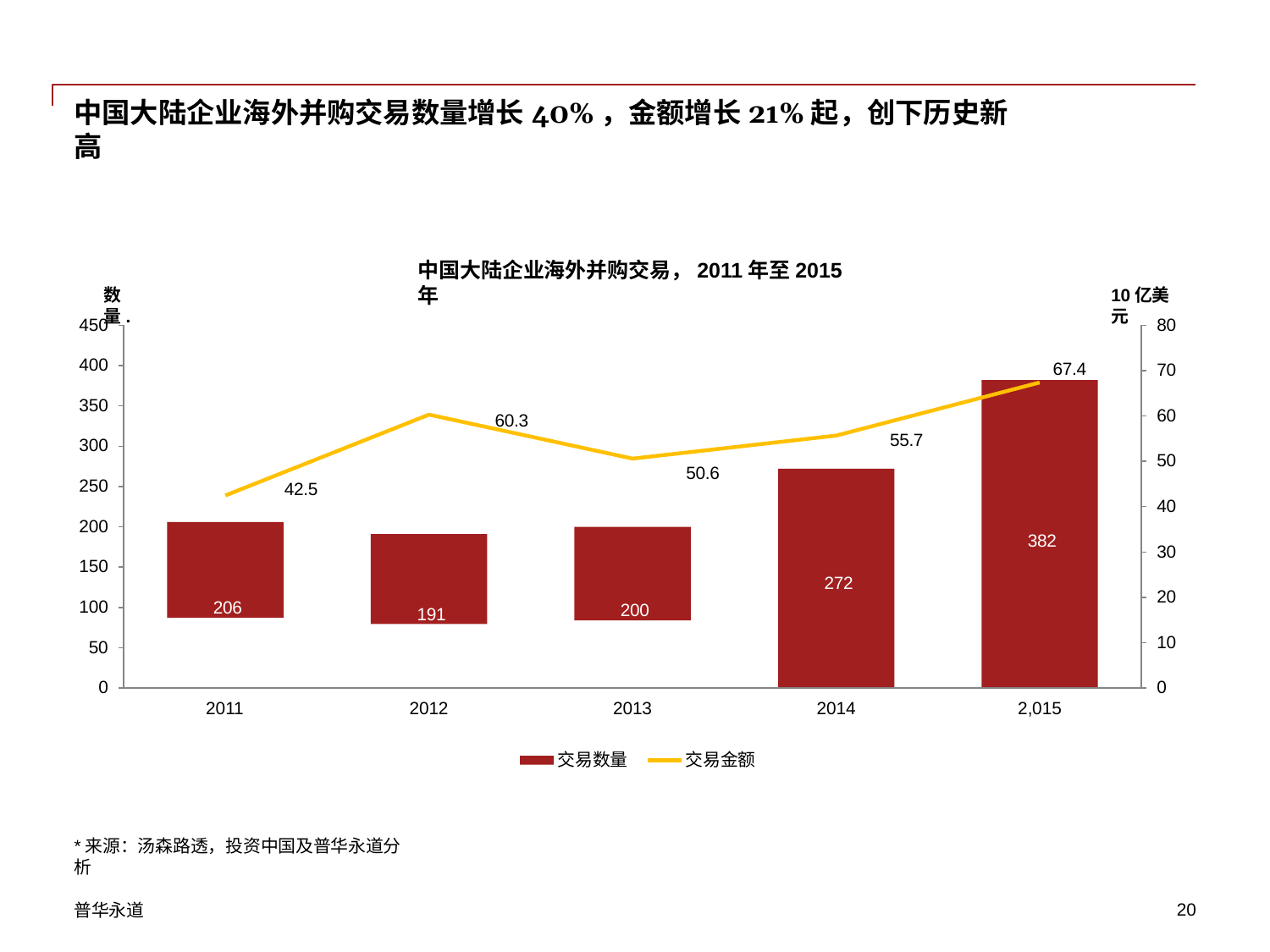

中国大陆企业海外并购交易数量增长40%，金额增长21%起，创下历史新高
中国大陆企业海外并购交易，2011年至2015年
数量.
10亿美元
450
80

400
67.4
70

382

350
60

60.3

55.7
300

50

50.6

272
250
42.5

40

200

206

200

191
30

150

20
100

10
50

0
0

2011
2012
2013
2014
2,015
交易数量
交易金额

*来源：汤森路透，投资中国及普华永道分析
普华永道
20